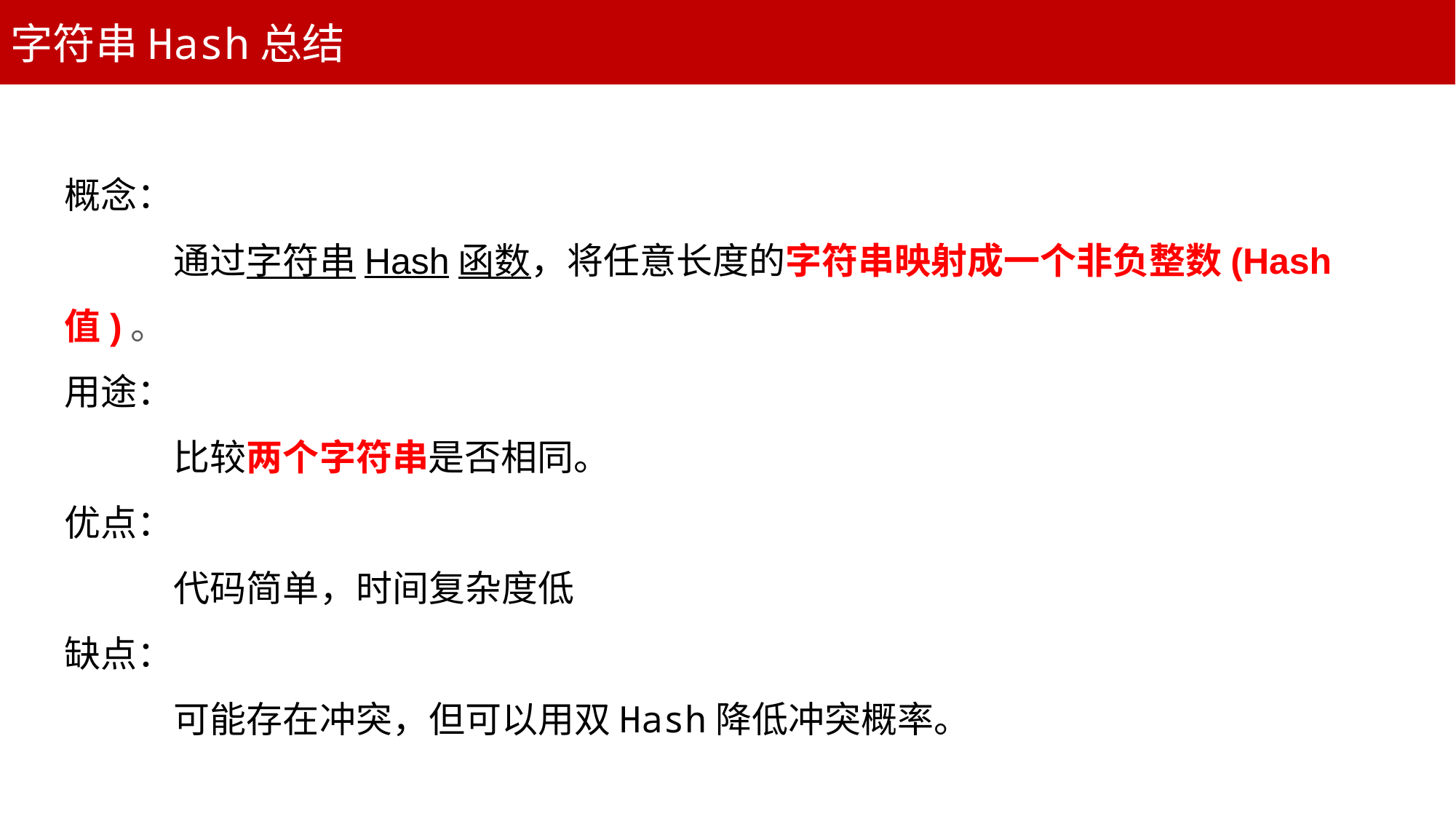

字符串Hash总结
概念：
	通过字符串Hash函数，将任意长度的字符串映射成一个非负整数(Hash值)。
用途：
	比较两个字符串是否相同。
优点：
	代码简单，时间复杂度低
缺点：
	可能存在冲突，但可以用双Hash降低冲突概率。